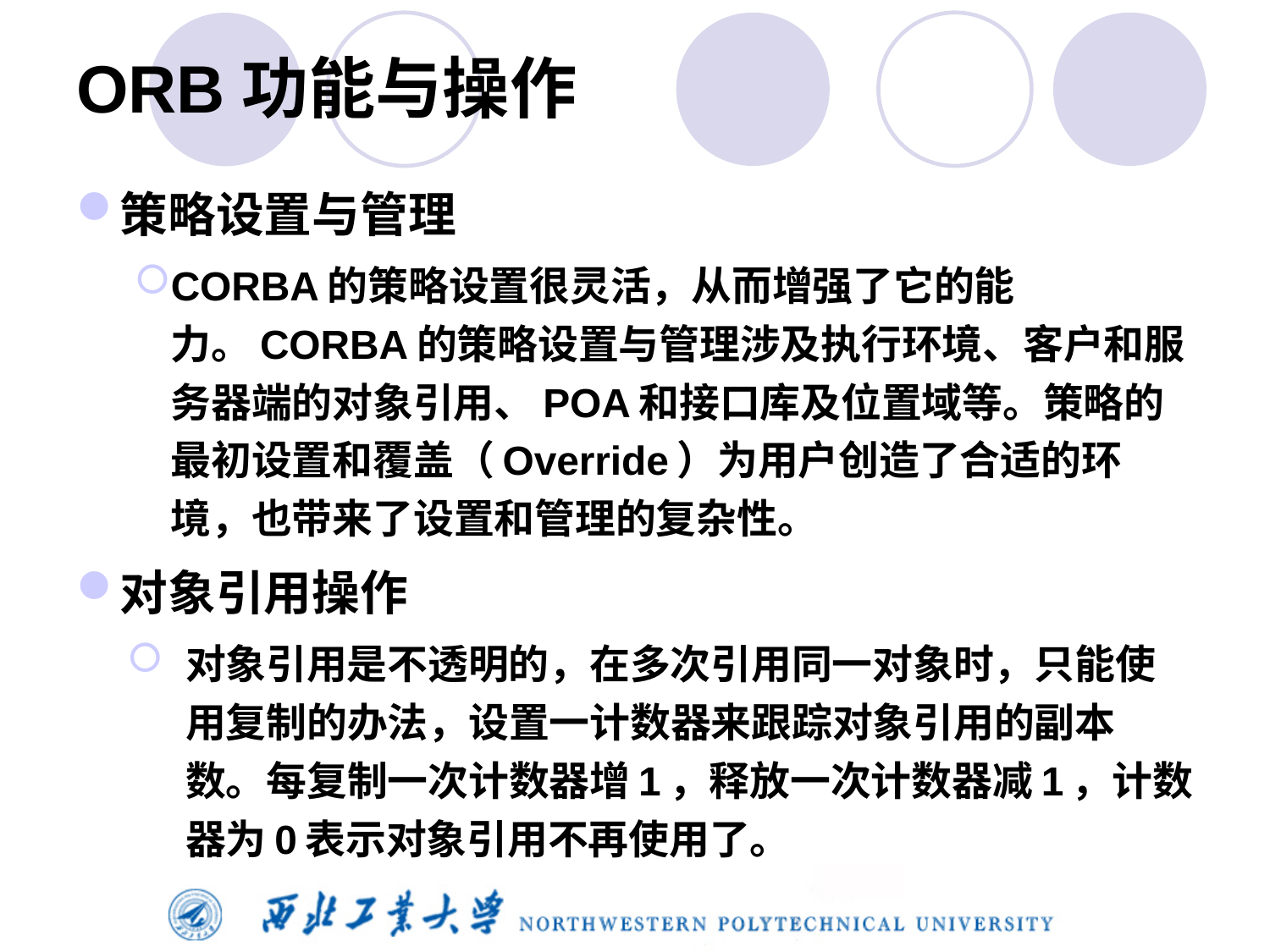

# ORB功能与操作
策略设置与管理
CORBA的策略设置很灵活，从而增强了它的能力。CORBA的策略设置与管理涉及执行环境、客户和服务器端的对象引用、POA和接口库及位置域等。策略的最初设置和覆盖（Override）为用户创造了合适的环境，也带来了设置和管理的复杂性。
对象引用操作
对象引用是不透明的，在多次引用同一对象时，只能使用复制的办法，设置一计数器来跟踪对象引用的副本数。每复制一次计数器增1，释放一次计数器减1，计数器为0表示对象引用不再使用了。